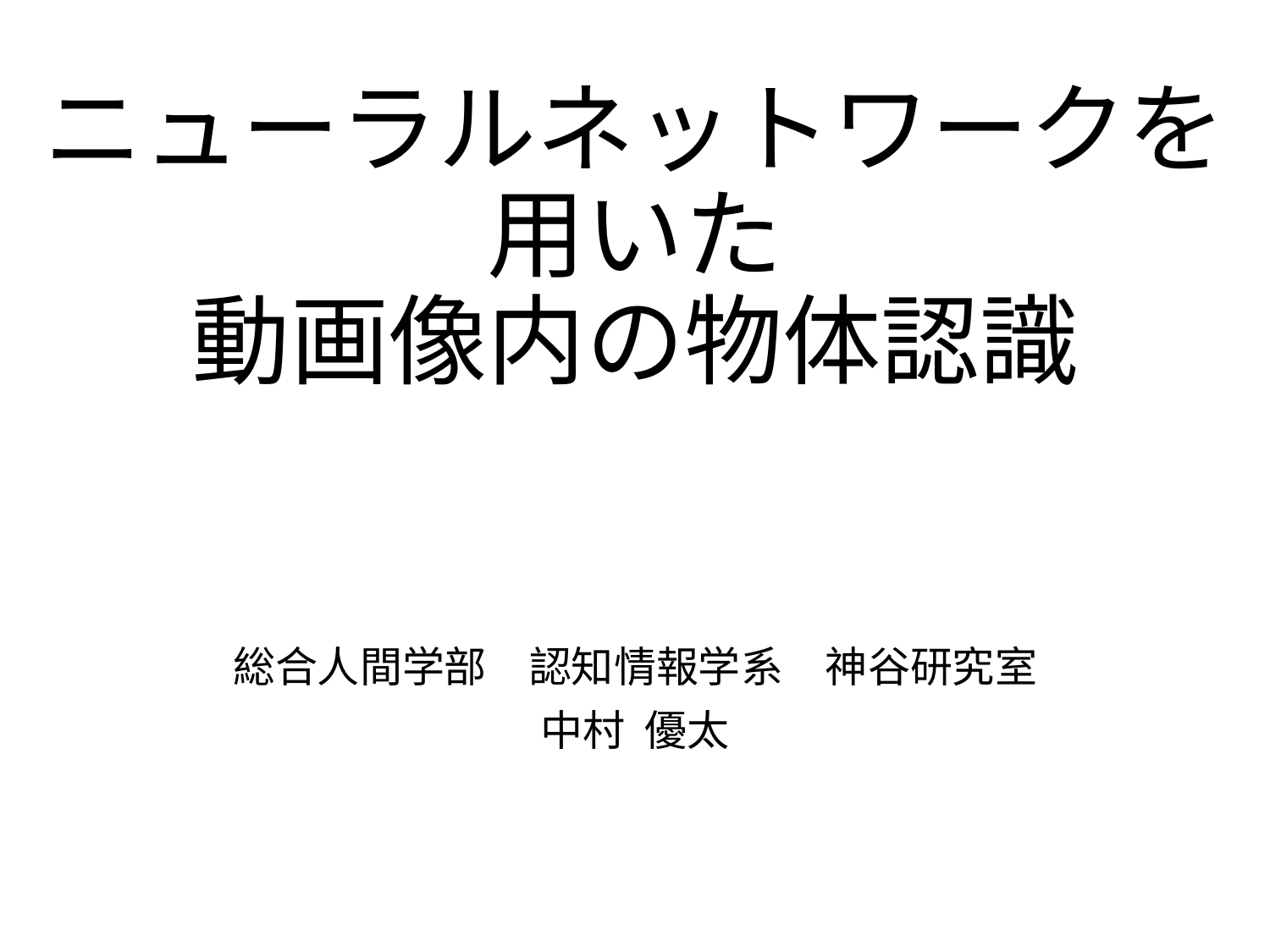

# ニューラルネットワークを用いた 動画像内の物体認識
総合人間学部　認知情報学系　神谷研究室
中村  優太